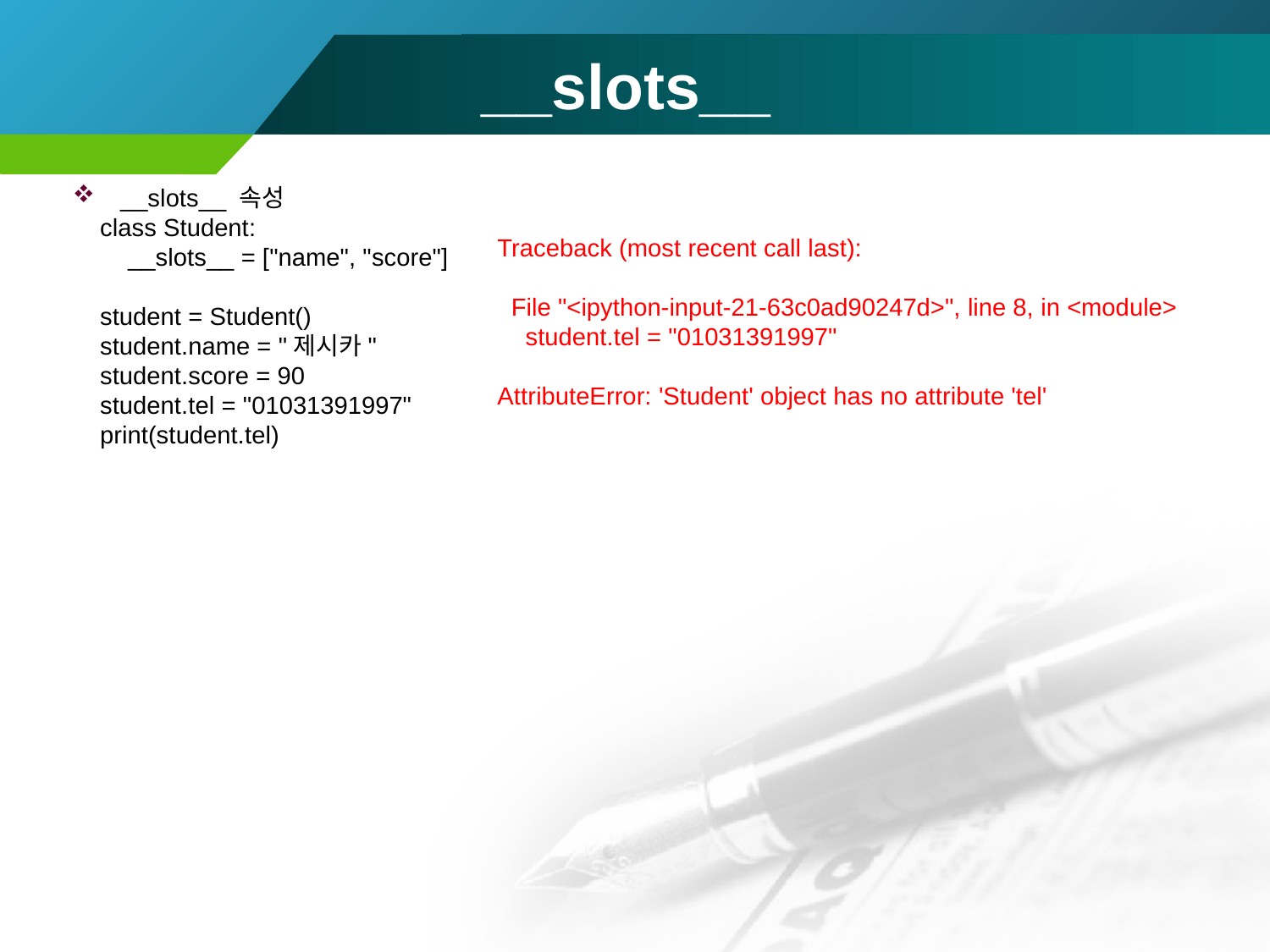

# __slots__
__slots__ 속성
﻿class Student:
    __slots__ = ["name", "score"]

student = Student()
student.name = "제시카"
student.score = 90
student.tel = "01031391997"
print(student.tel)
﻿Traceback (most recent call last):

  File "<ipython-input-21-63c0ad90247d>", line 8, in <module>
    student.tel = "01031391997"

AttributeError: 'Student' object has no attribute 'tel'